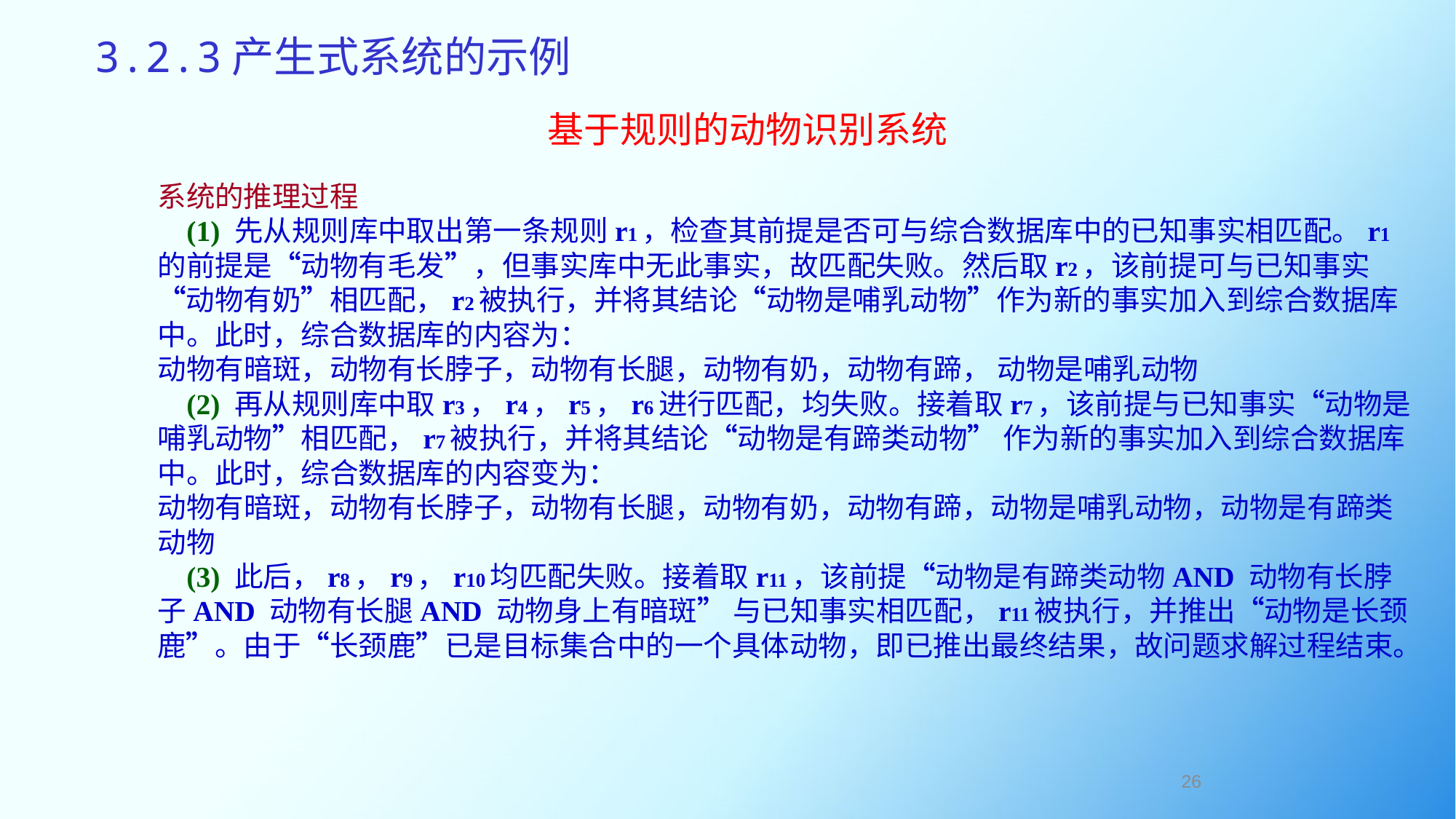

# 3.2.3产生式系统的示例
基于规则的动物识别系统
系统的推理过程
    (1) 先从规则库中取出第一条规则r1，检查其前提是否可与综合数据库中的已知事实相匹配。r1的前提是“动物有毛发”，但事实库中无此事实，故匹配失败。然后取r2，该前提可与已知事实“动物有奶”相匹配，r2被执行，并将其结论“动物是哺乳动物”作为新的事实加入到综合数据库中。此时，综合数据库的内容为：
动物有暗斑，动物有长脖子，动物有长腿，动物有奶，动物有蹄， 动物是哺乳动物
    (2) 再从规则库中取r3，r4，r5，r6进行匹配，均失败。接着取r7，该前提与已知事实“动物是哺乳动物”相匹配，r7被执行，并将其结论“动物是有蹄类动物” 作为新的事实加入到综合数据库中。此时，综合数据库的内容变为：
动物有暗斑，动物有长脖子，动物有长腿，动物有奶，动物有蹄，动物是哺乳动物，动物是有蹄类动物
    (3) 此后，r8，r9，r10均匹配失败。接着取r11，该前提“动物是有蹄类动物AND 动物有长脖子AND 动物有长腿AND 动物身上有暗斑” 与已知事实相匹配，r11被执行，并推出“动物是长颈鹿”。由于“长颈鹿”已是目标集合中的一个具体动物，即已推出最终结果，故问题求解过程结束。
26